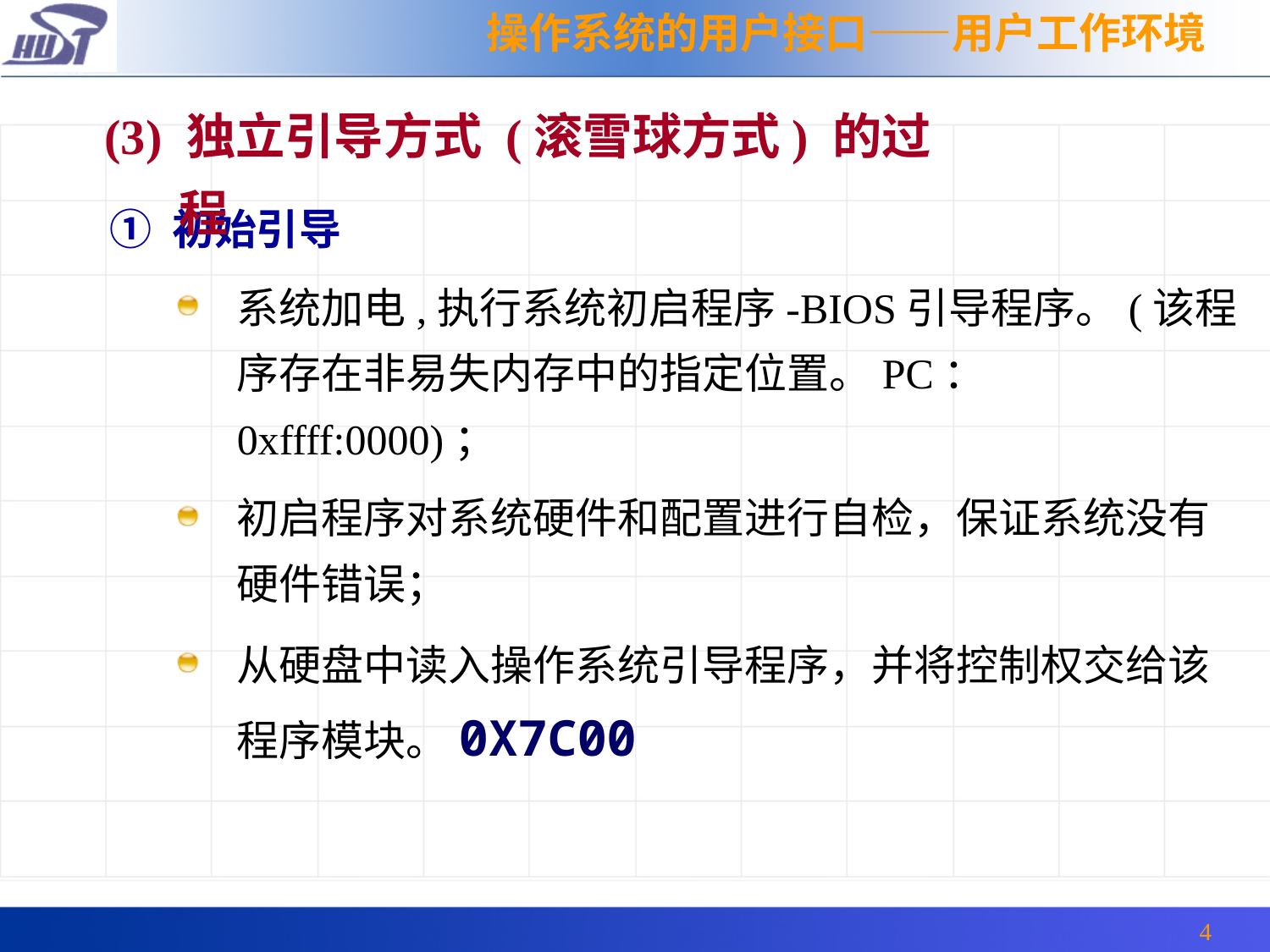

操作系统的用户接口——用户工作环境
(3) 独立引导方式 (滚雪球方式) 的过程
① 初始引导
系统加电,执行系统初启程序-BIOS引导程序。(该程序存在非易失内存中的指定位置。PC：0xffff:0000)；
初启程序对系统硬件和配置进行自检，保证系统没有硬件错误；
从硬盘中读入操作系统引导程序，并将控制权交给该程序模块。0X7C00

4